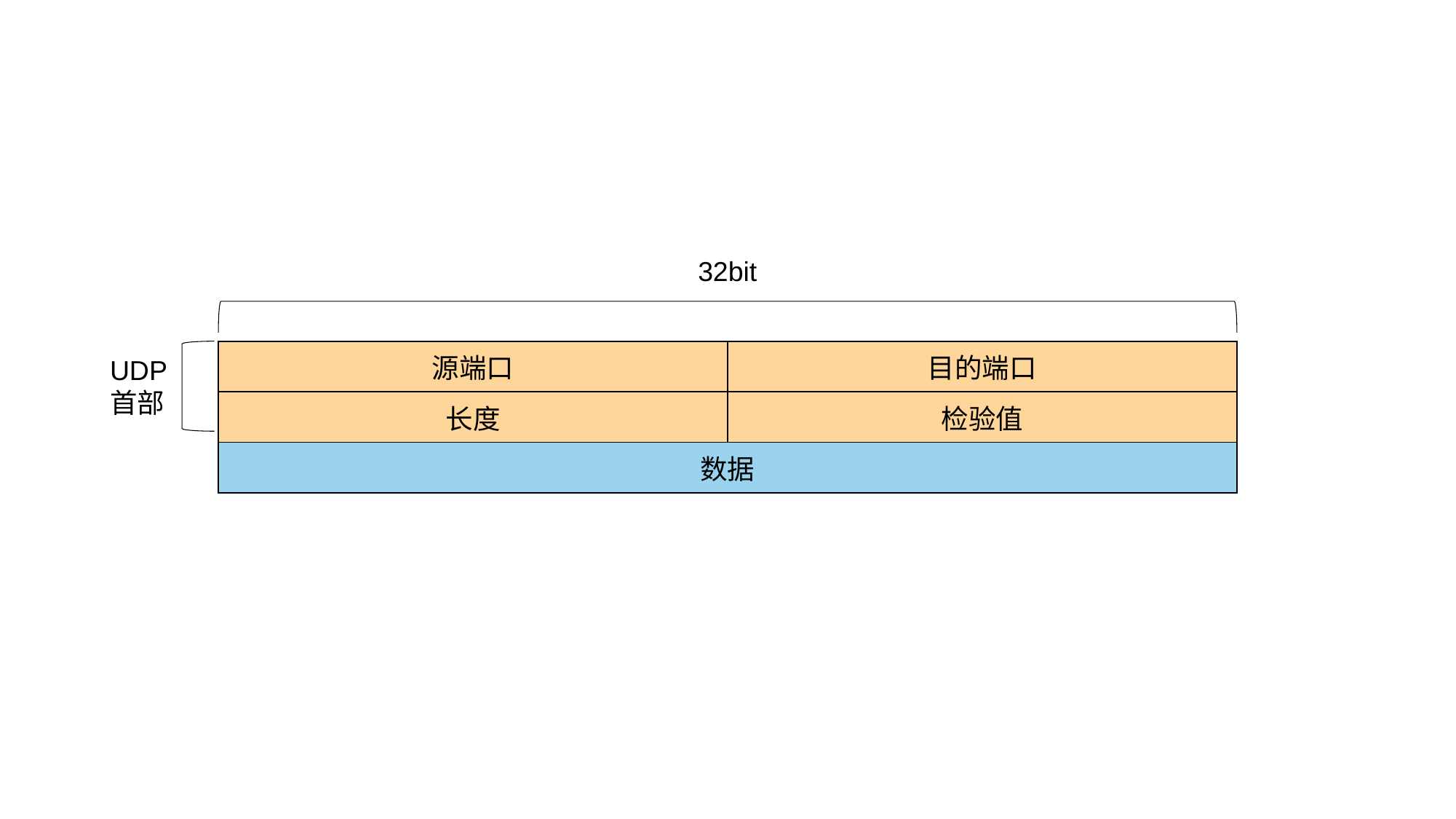

32bit

| 源端口 | 目的端口 |
| --- | --- |
| 长度 | 检验值 |
| 数据 |  |
UDP
首部